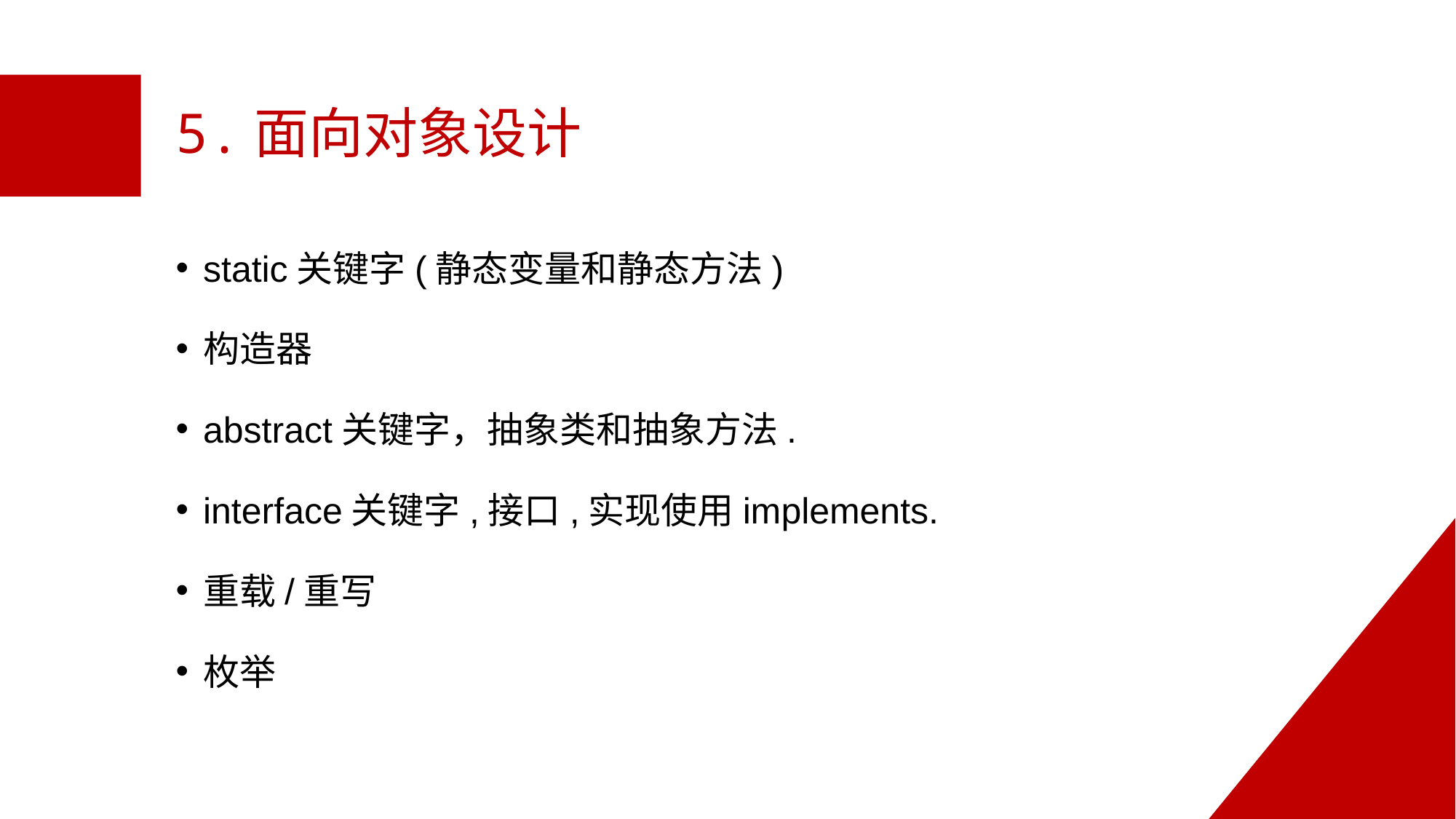

# 5.面向对象设计
static关键字(静态变量和静态方法)
构造器
abstract关键字，抽象类和抽象方法.
interface关键字,接口,实现使用implements.
重载/重写
枚举